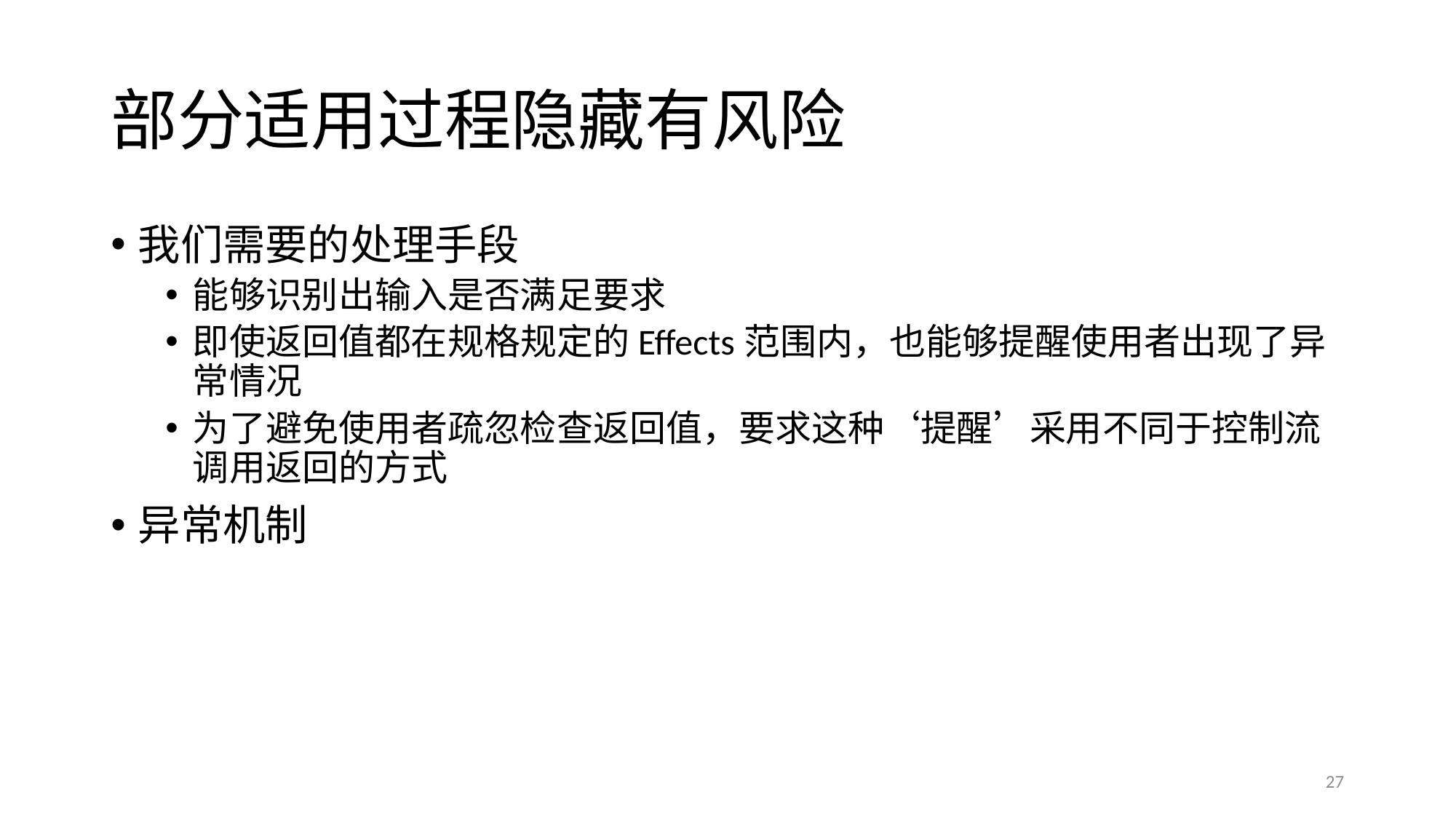

# 部分适用过程隐藏有风险
我们需要的处理手段
能够识别出输入是否满足要求
即使返回值都在规格规定的Effects范围内，也能够提醒使用者出现了异常情况
为了避免使用者疏忽检查返回值，要求这种‘提醒’采用不同于控制流调用返回的方式
异常机制
27